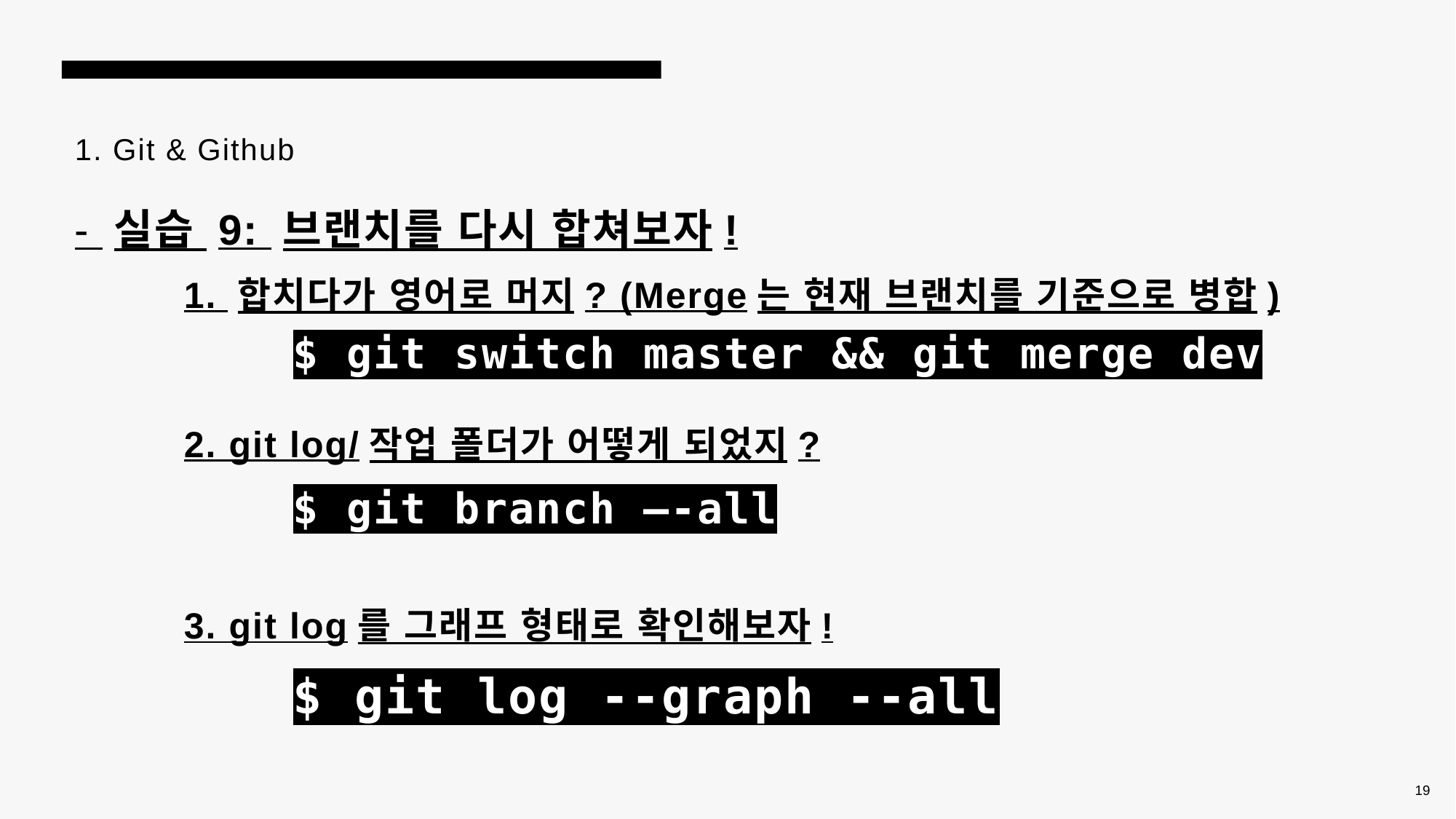

# 1. Git & Github - 실습 9: 브랜치를 다시 합쳐보자! 1. 합치다가 영어로 머지? (Merge는 현재 브랜치를 기준으로 병합) $ git switch master && git merge dev 2. git log/작업 폴더가 어떻게 되었지? $ git branch –-all 3. git log를 그래프 형태로 확인해보자! $ git log --graph --all
19